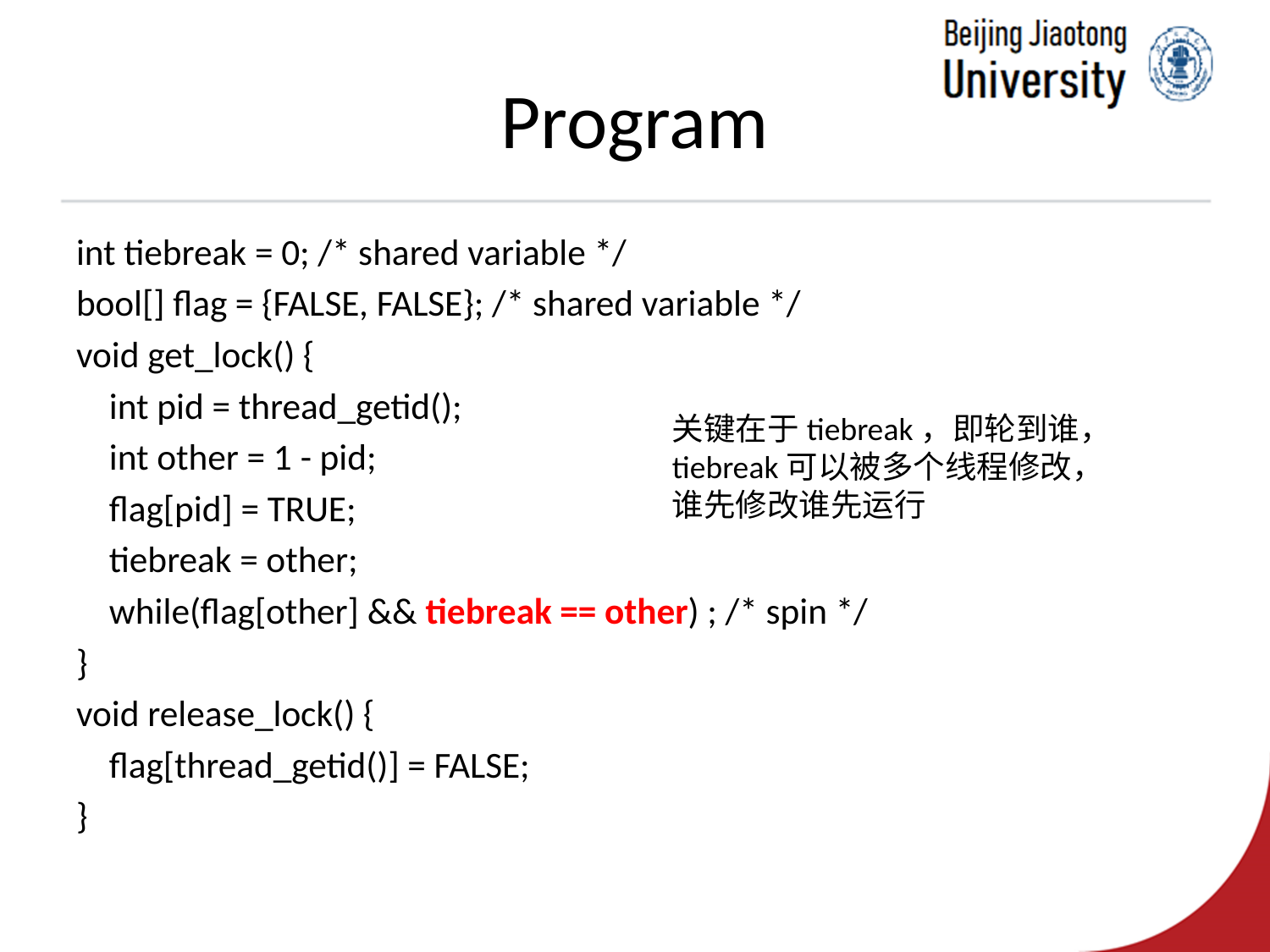

# Program
int tiebreak = 0; /* shared variable */
bool[] flag = {FALSE, FALSE}; /* shared variable */
void get_lock() {
    int pid = thread_getid();
    int other = 1 - pid;
    flag[pid] = TRUE;
    tiebreak = other;
    while(flag[other] && tiebreak == other) ; /* spin */
}
void release_lock() {
    flag[thread_getid()] = FALSE;
}
关键在于tiebreak，即轮到谁，tiebreak可以被多个线程修改，谁先修改谁先运行